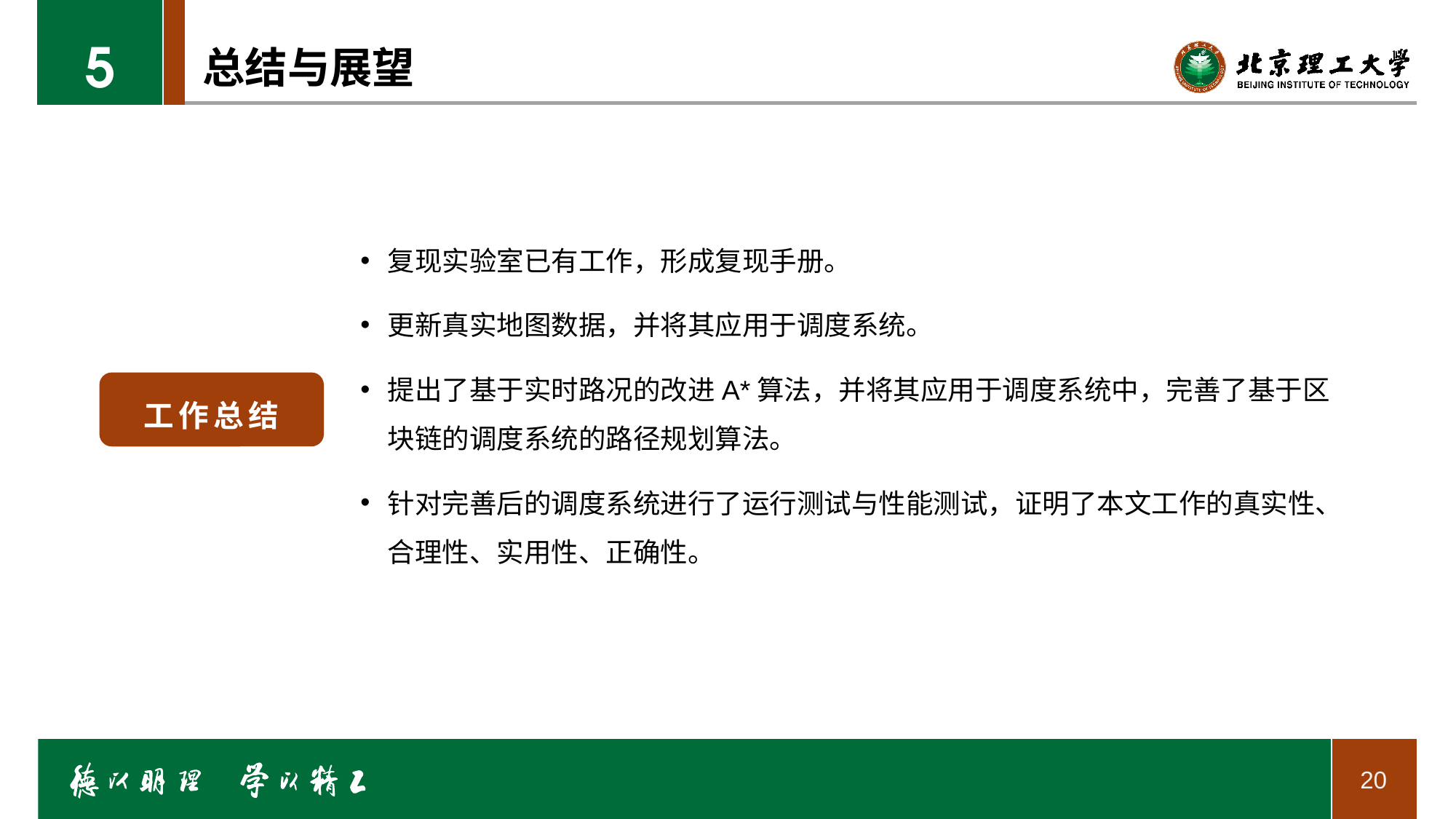

5
# 总结与展望
复现实验室已有工作，形成复现手册。
更新真实地图数据，并将其应用于调度系统。
提出了基于实时路况的改进A*算法，并将其应用于调度系统中，完善了基于区块链的调度系统的路径规划算法。
针对完善后的调度系统进行了运行测试与性能测试，证明了本文工作的真实性、合理性、实用性、正确性。
工作总结